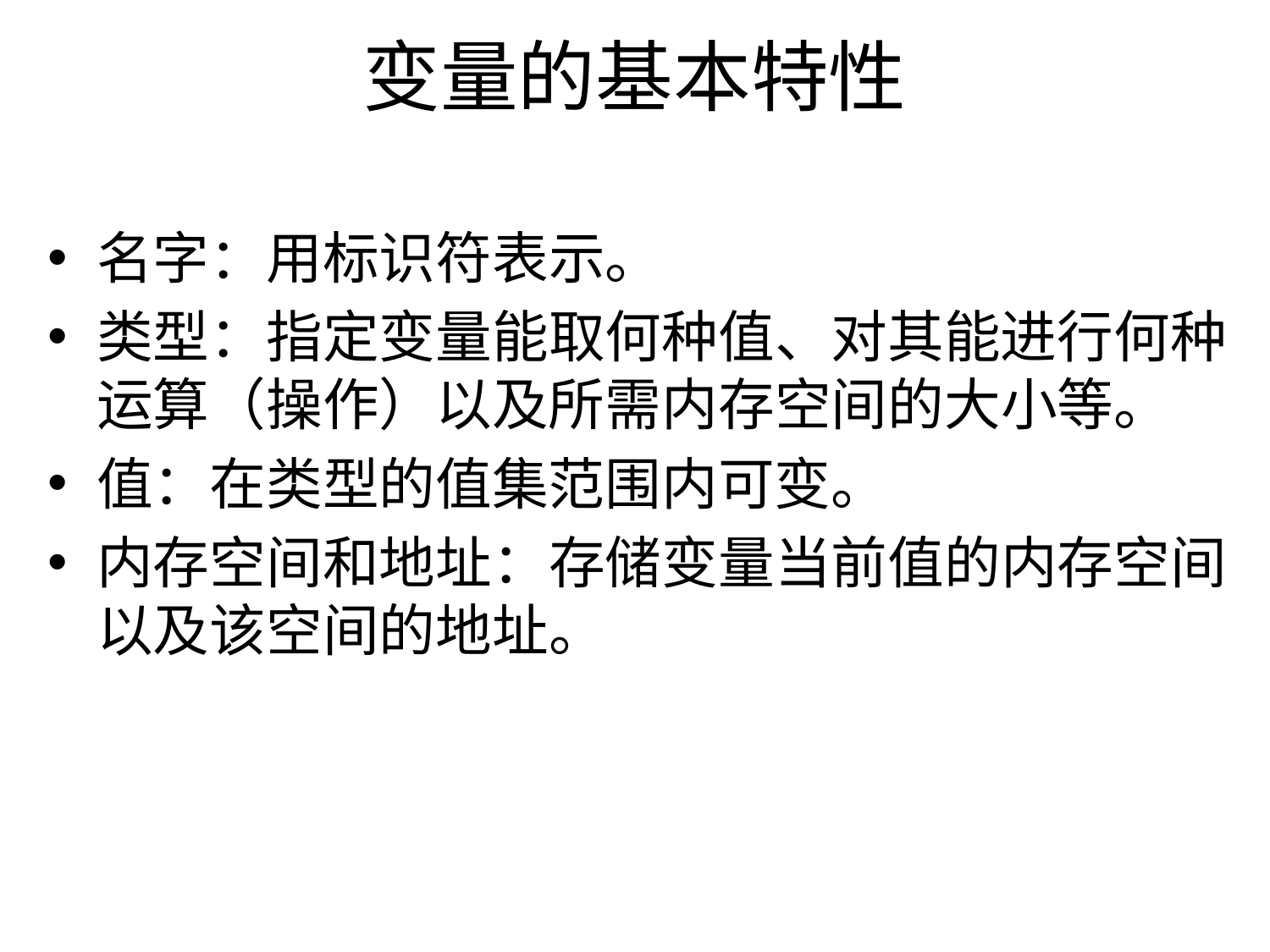

# 变量的基本特性
名字：用标识符表示。
类型：指定变量能取何种值、对其能进行何种运算（操作）以及所需内存空间的大小等。
值：在类型的值集范围内可变。
内存空间和地址：存储变量当前值的内存空间以及该空间的地址。